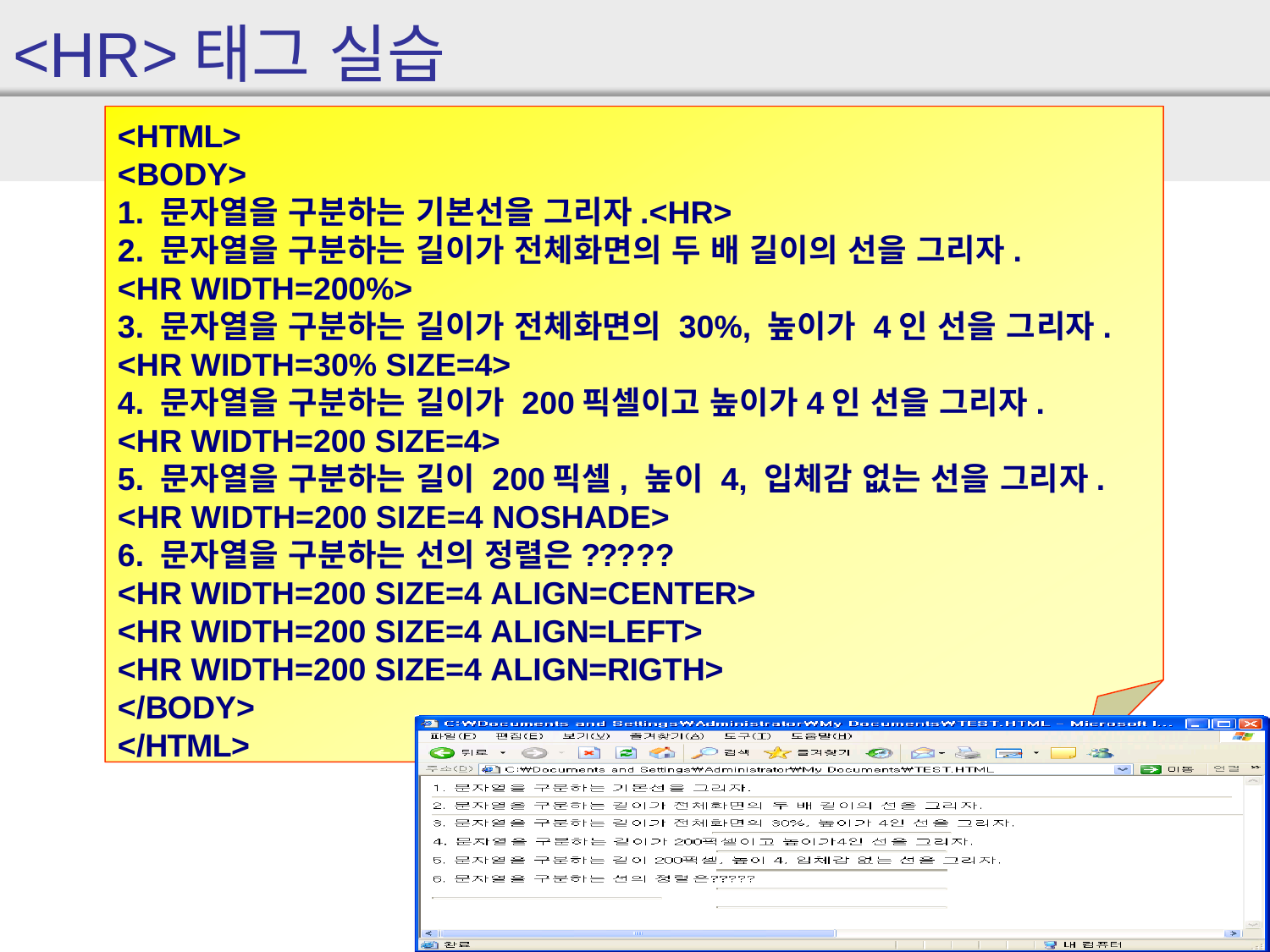

# <HR>태그 실습

<HTML>
<BODY>
1. 문자열을 구분하는 기본선을 그리자.<HR>
2. 문자열을 구분하는 길이가 전체화면의 두 배 길이의 선을 그리자.
<HR WIDTH=200%>
3. 문자열을 구분하는 길이가 전체화면의 30%, 높이가 4인 선을 그리자.
<HR WIDTH=30% SIZE=4>
4. 문자열을 구분하는 길이가 200픽셀이고 높이가4인 선을 그리자.
<HR WIDTH=200 SIZE=4>
5. 문자열을 구분하는 길이 200픽셀, 높이 4, 입체감 없는 선을 그리자.
<HR WIDTH=200 SIZE=4 NOSHADE>
6. 문자열을 구분하는 선의 정렬은?????
<HR WIDTH=200 SIZE=4 ALIGN=CENTER>
<HR WIDTH=200 SIZE=4 ALIGN=LEFT>
<HR WIDTH=200 SIZE=4 ALIGN=RIGTH>
</BODY>
</HTML>